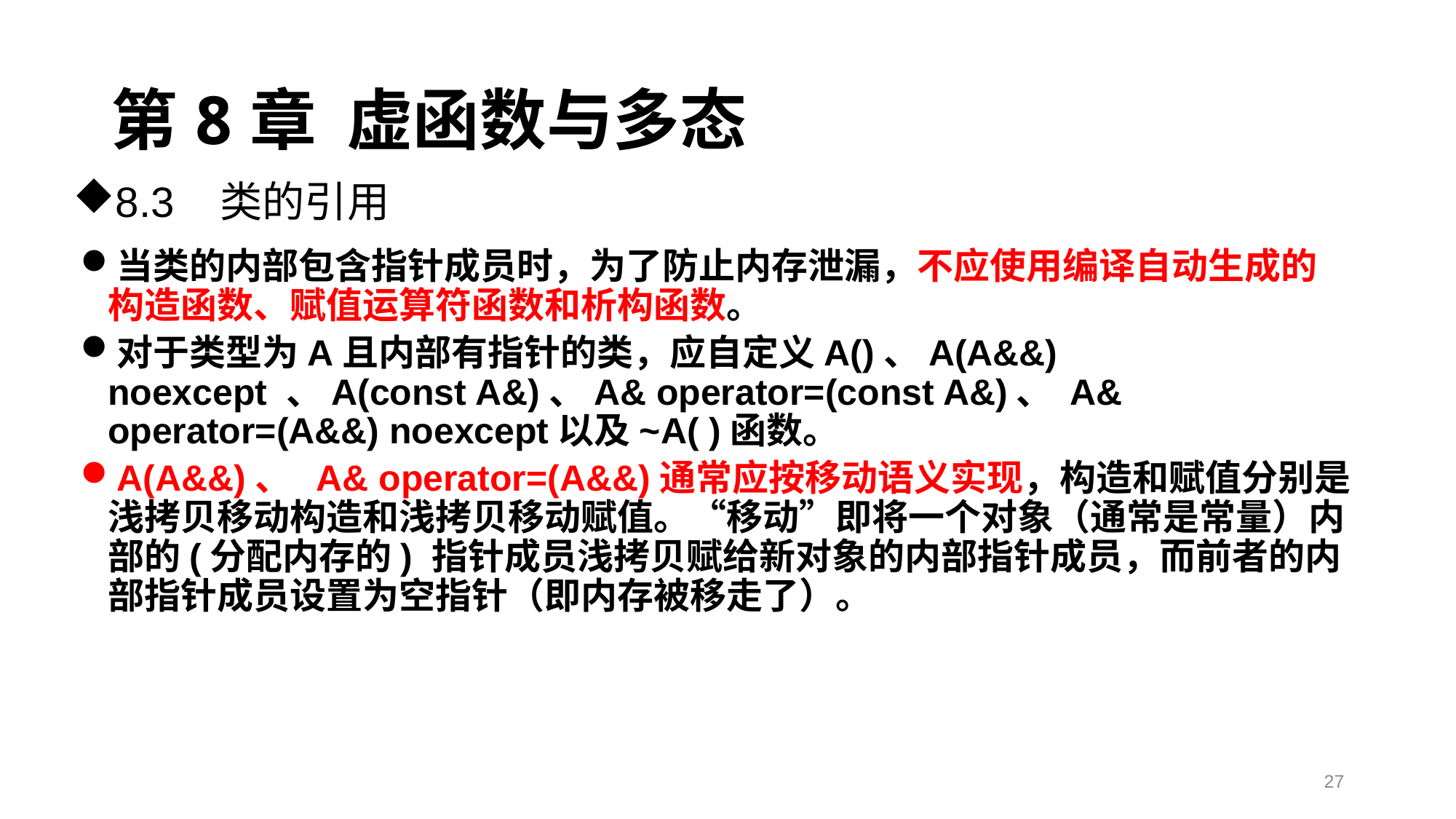

# 第8章  虚函数与多态
8.3   类的引用
当类的内部包含指针成员时，为了防止内存泄漏，不应使用编译自动生成的构造函数、赋值运算符函数和析构函数。
对于类型为A且内部有指针的类，应自定义A()、A(A&&) noexcept 、A(const A&)、A& operator=(const A&)、 A& operator=(A&&) noexcept以及~A( )函数。
A(A&&)、  A& operator=(A&&)通常应按移动语义实现，构造和赋值分别是浅拷贝移动构造和浅拷贝移动赋值。“移动”即将一个对象（通常是常量）内部的(分配内存的) 指针成员浅拷贝赋给新对象的内部指针成员，而前者的内部指针成员设置为空指针（即内存被移走了）。
27